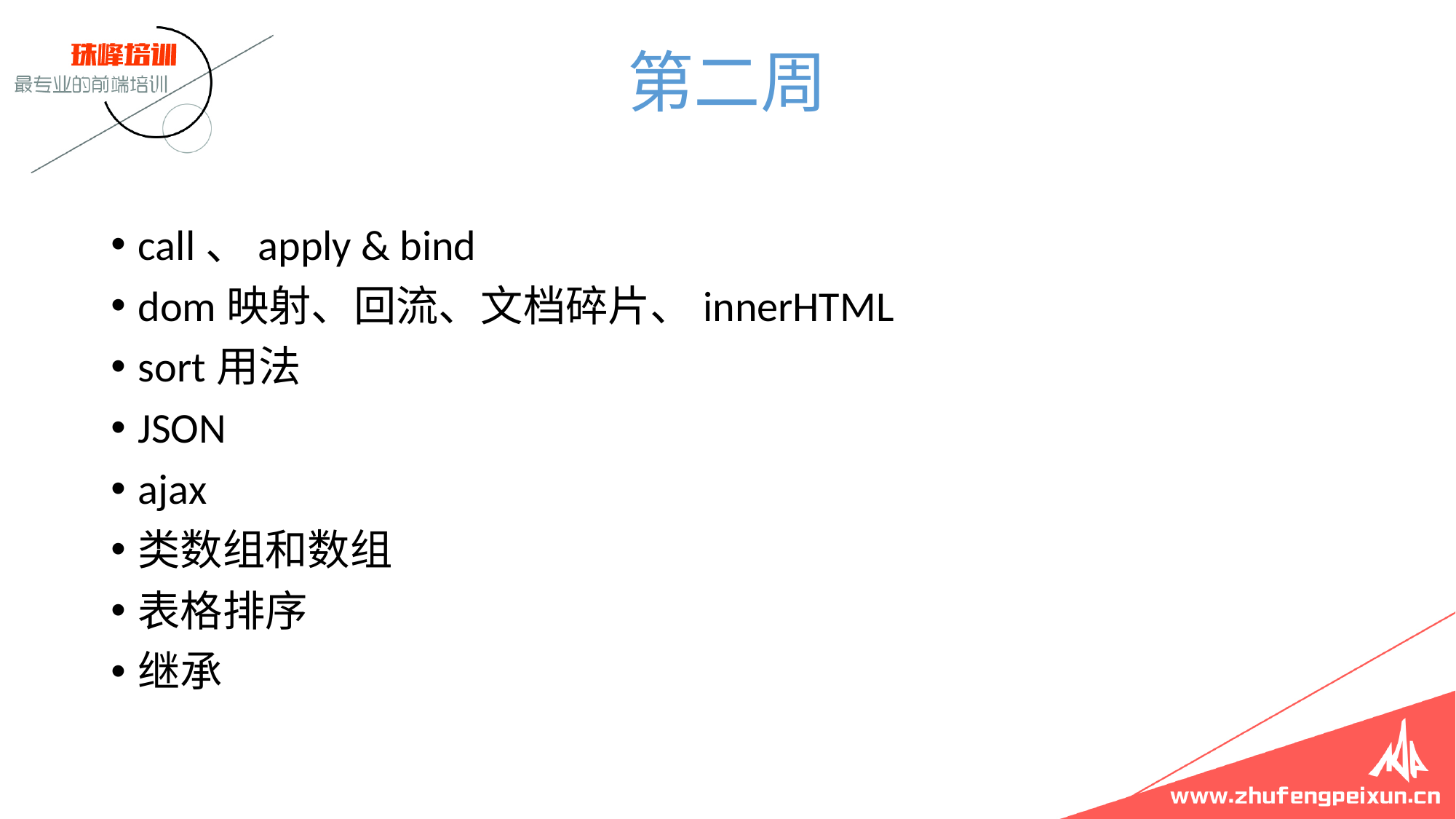

# 第二周
call、apply & bind
dom映射、回流、文档碎片、innerHTML
sort用法
JSON
ajax
类数组和数组
表格排序
继承